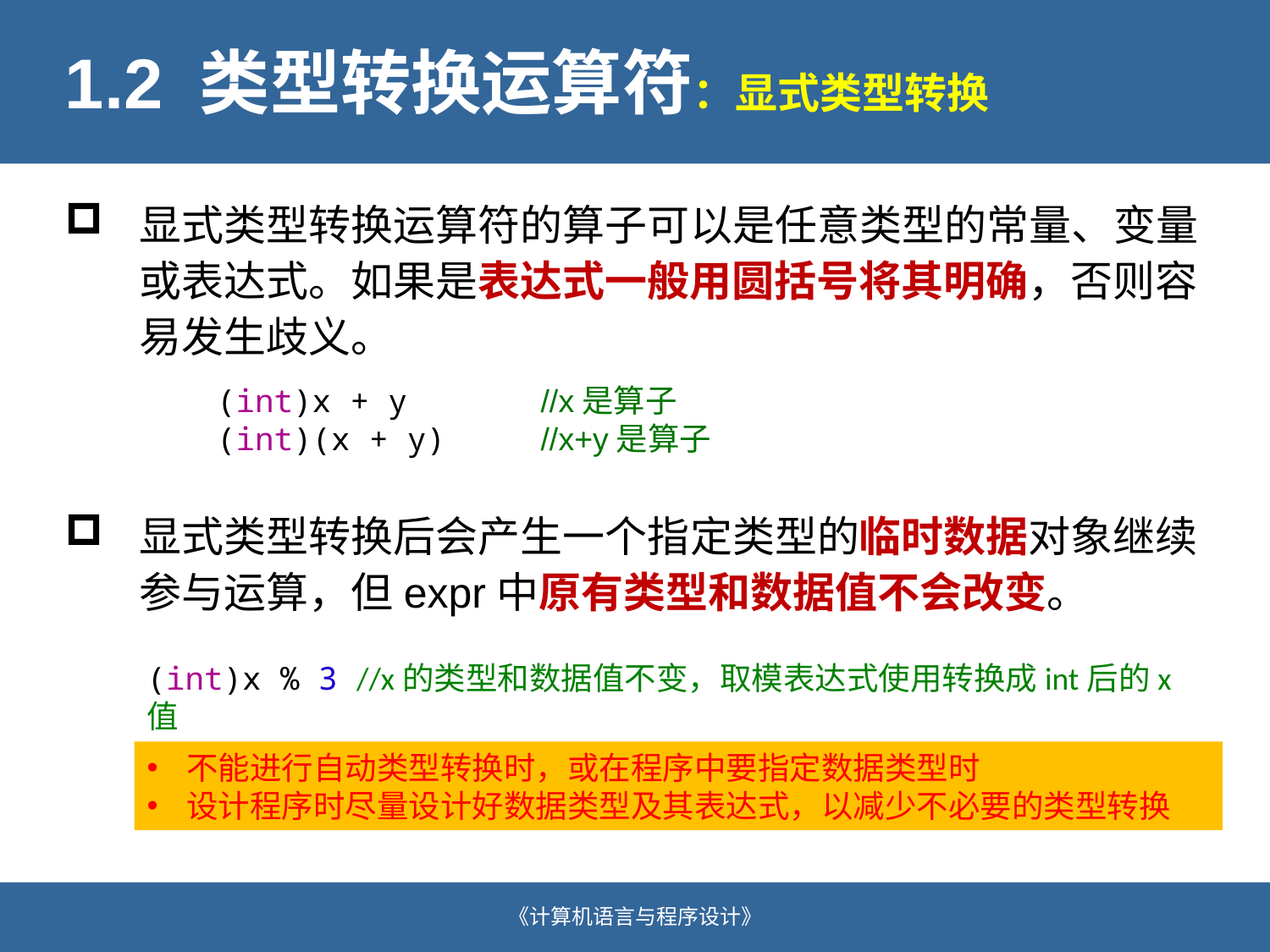

# 1.2 类型转换运算符：显式类型转换
显式类型转换运算符的算子可以是任意类型的常量、变量或表达式。如果是表达式一般用圆括号将其明确，否则容易发生歧义。

显式类型转换后会产生一个指定类型的临时数据对象继续参与运算，但expr中原有类型和数据值不会改变。
(int)x + y       //x是算子
(int)(x + y)     //x+y是算子
(int)x % 3 //x的类型和数据值不变，取模表达式使用转换成int后的x值
不能进行自动类型转换时，或在程序中要指定数据类型时
设计程序时尽量设计好数据类型及其表达式，以减少不必要的类型转换

《计算机语言与程序设计》
14